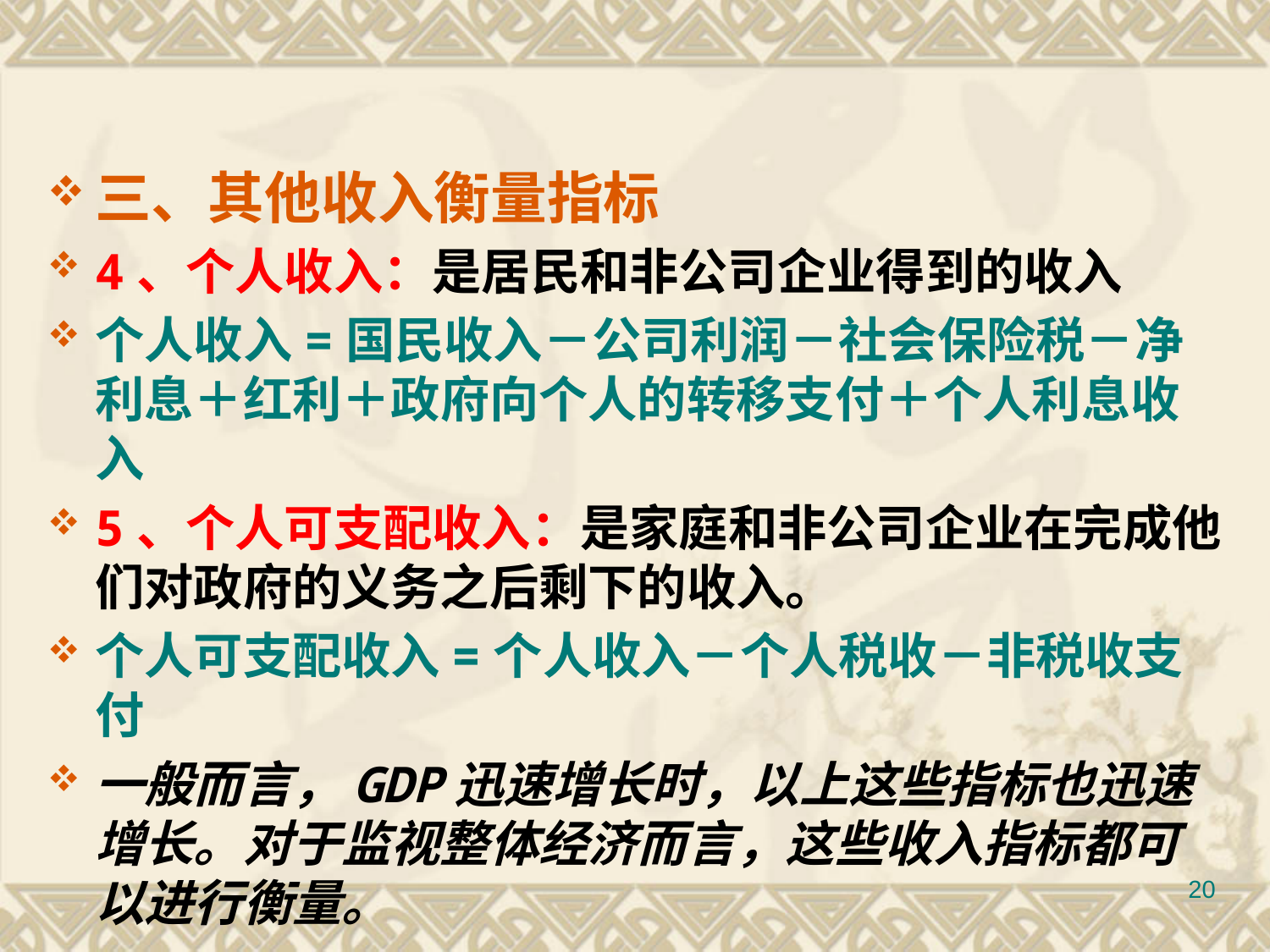

#
三、其他收入衡量指标
4、个人收入：是居民和非公司企业得到的收入
个人收入=国民收入－公司利润－社会保险税－净利息＋红利＋政府向个人的转移支付＋个人利息收入
5、个人可支配收入：是家庭和非公司企业在完成他们对政府的义务之后剩下的收入。
个人可支配收入=个人收入－个人税收－非税收支付
一般而言，GDP迅速增长时，以上这些指标也迅速增长。对于监视整体经济而言，这些收入指标都可以进行衡量。

20